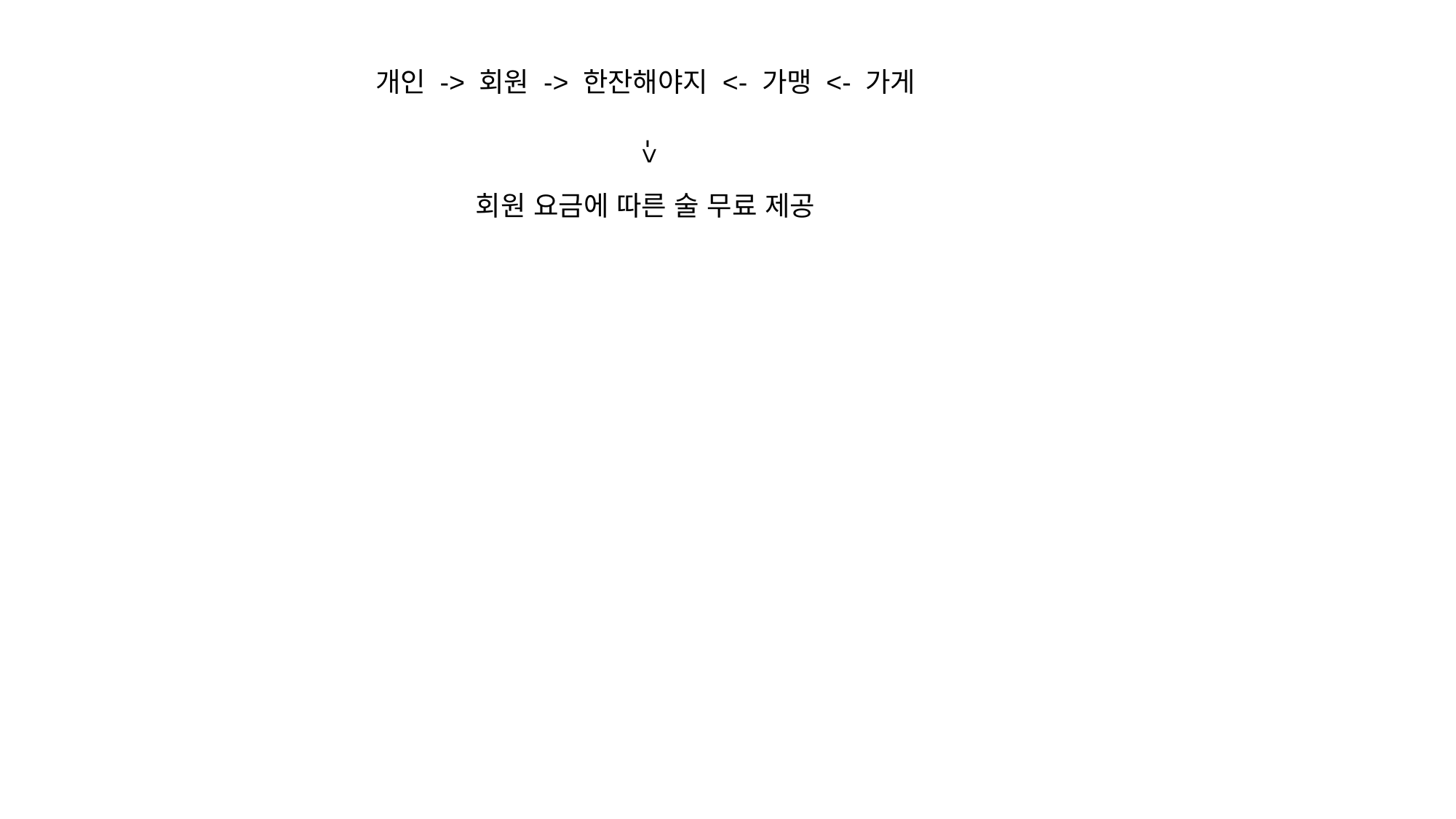

개인 -> 회원 -> 한잔해야지 <- 가맹 <- 가게
->
회원 요금에 따른 술 무료 제공